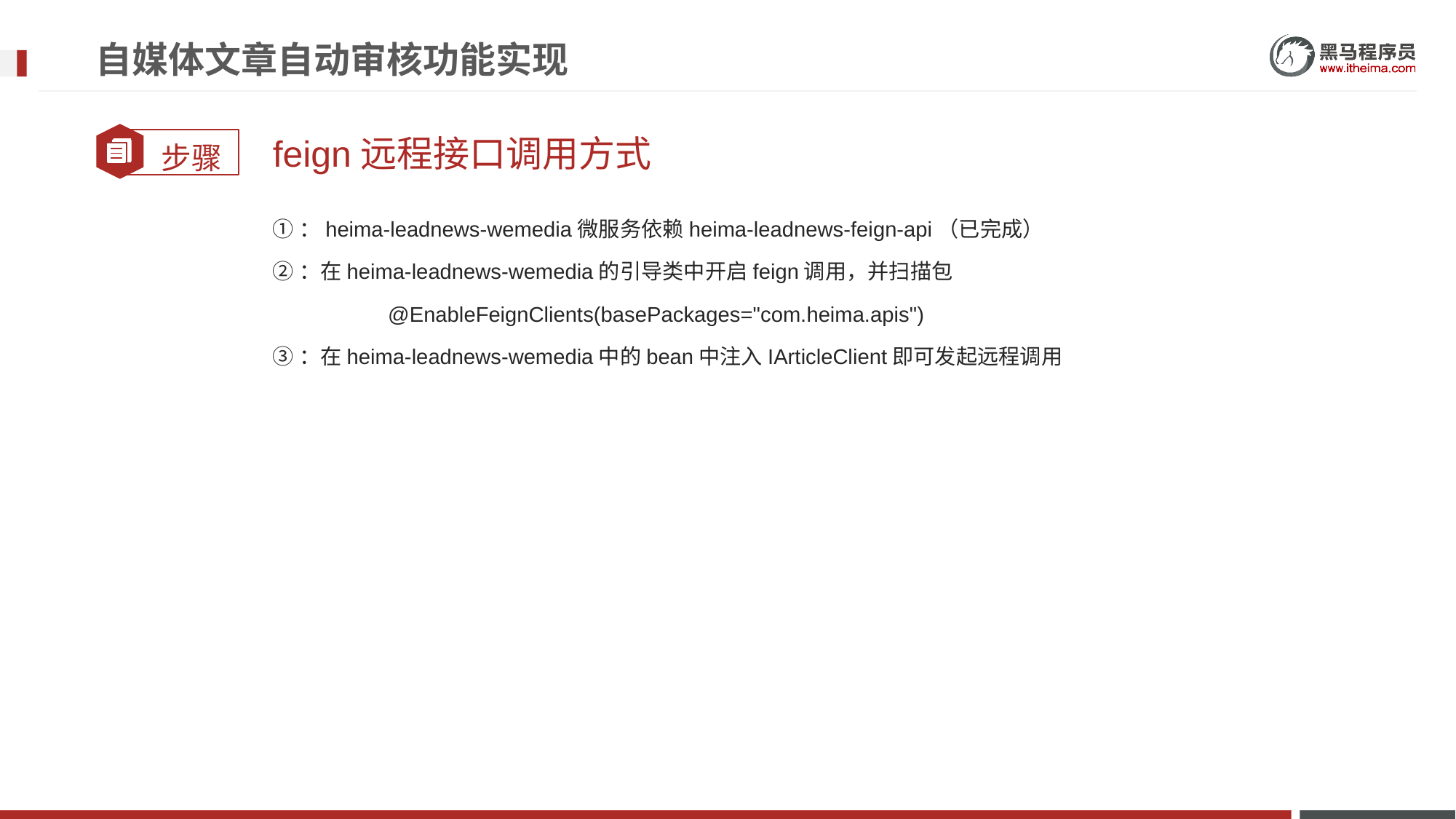

# 自媒体文章自动审核功能实现
feign远程接口调用方式
①：heima-leadnews-wemedia微服务依赖heima-leadnews-feign-api（已完成）
②：在heima-leadnews-wemedia的引导类中开启feign调用，并扫描包
	 @EnableFeignClients(basePackages="com.heima.apis")
③：在heima-leadnews-wemedia中的bean中注入IArticleClient即可发起远程调用